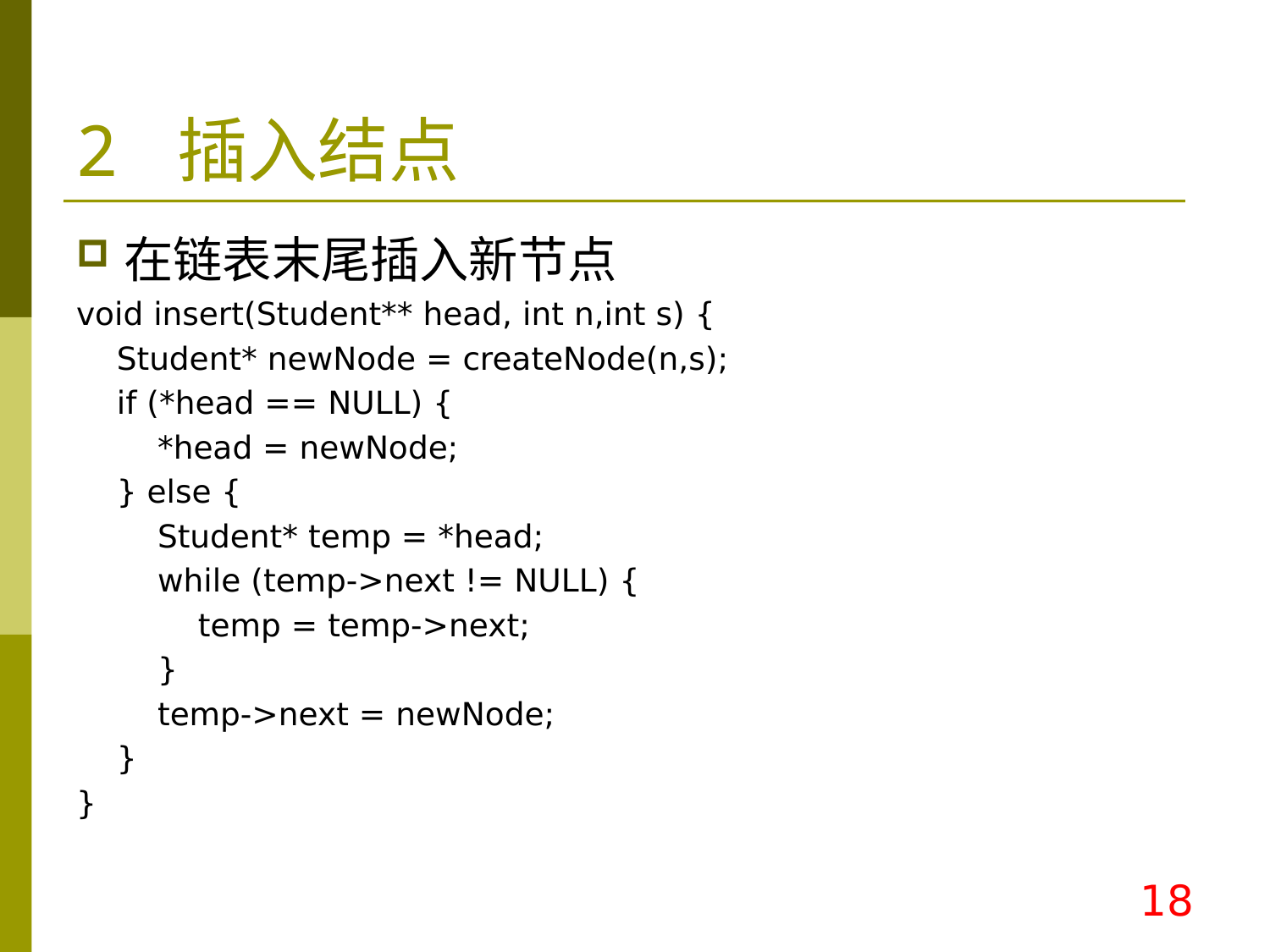

2 插入结点
在链表末尾插入新节点
void insert(Student** head, int n,int s) {
    Student* newNode = createNode(n,s);
    if (*head == NULL) {
        *head = newNode;
    } else {
        Student* temp = *head;
        while (temp->next != NULL) {
            temp = temp->next;
        }
        temp->next = newNode;
    }
}
18